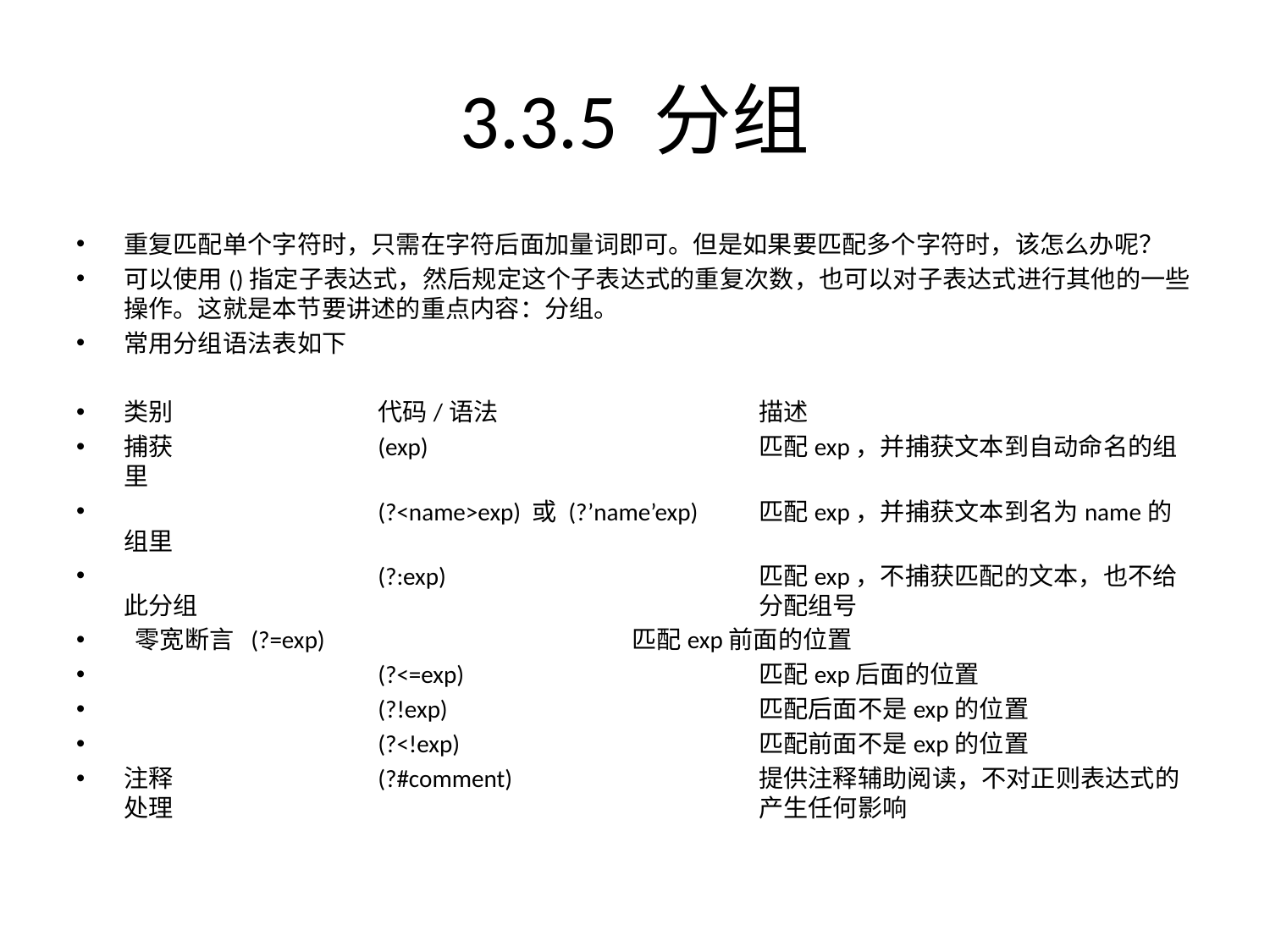

# 3.3.5 分组
重复匹配单个字符时，只需在字符后面加量词即可。但是如果要匹配多个字符时，该怎么办呢？
可以使用()指定子表达式，然后规定这个子表达式的重复次数，也可以对子表达式进行其他的一些操作。这就是本节要讲述的重点内容：分组。
常用分组语法表如下

类别		代码/语法			描述
捕获		(exp)			匹配exp，并捕获文本到自动命名的组里
 		(?<name>exp) 或 (?’name’exp)	匹配exp，并捕获文本到名为name的组里
  		(?:exp)			匹配exp，不捕获匹配的文本，也不给此分组					分配组号
 零宽断言	(?=exp)			匹配exp前面的位置
 		(?<=exp)			匹配exp后面的位置
 		(?!exp)			匹配后面不是exp的位置
 		(?<!exp)			匹配前面不是exp的位置
注释		(?#comment)		提供注释辅助阅读，不对正则表达式的处理					产生任何影响